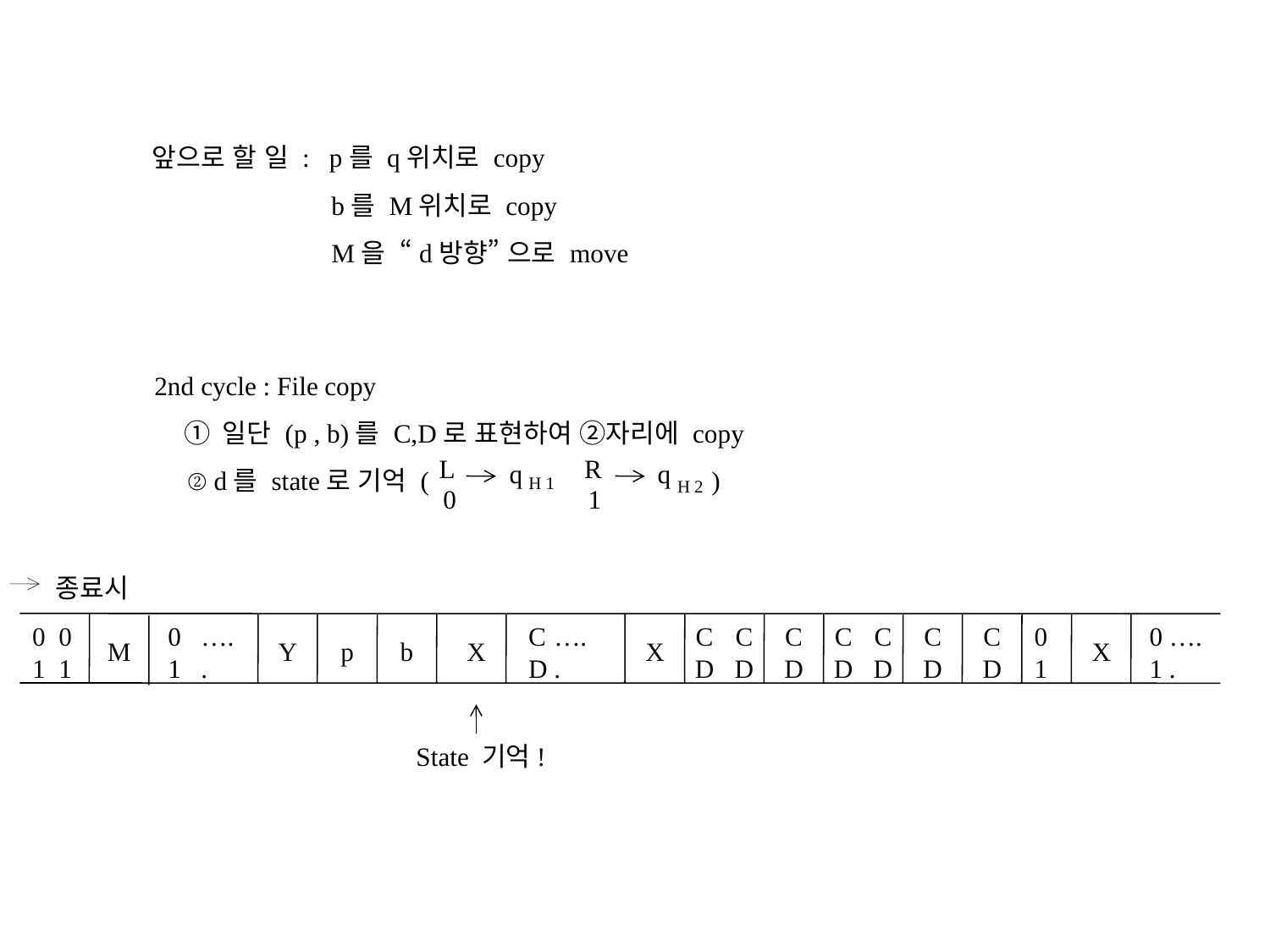

앞으로 할 일 :   p를 q위치로 copy
	        b를 M위치로 copy
	        M을  “d방향” 으로 move
2nd cycle : File copy
     ① 일단 (p , b)를 C,D로 표현하여 ②자리에 copy
     ② d를 state로 기억 (                                           )
L
R
q
q
H 1
H 2
0
1
종료시
0  0
1  1
 0
 1
…..
C
D
…..
C
D
C
D
C
D
C
D
C
D
C
D
C
D
0
1
0
1
…..
M
Y
p
b
X
X
X
State 기억!